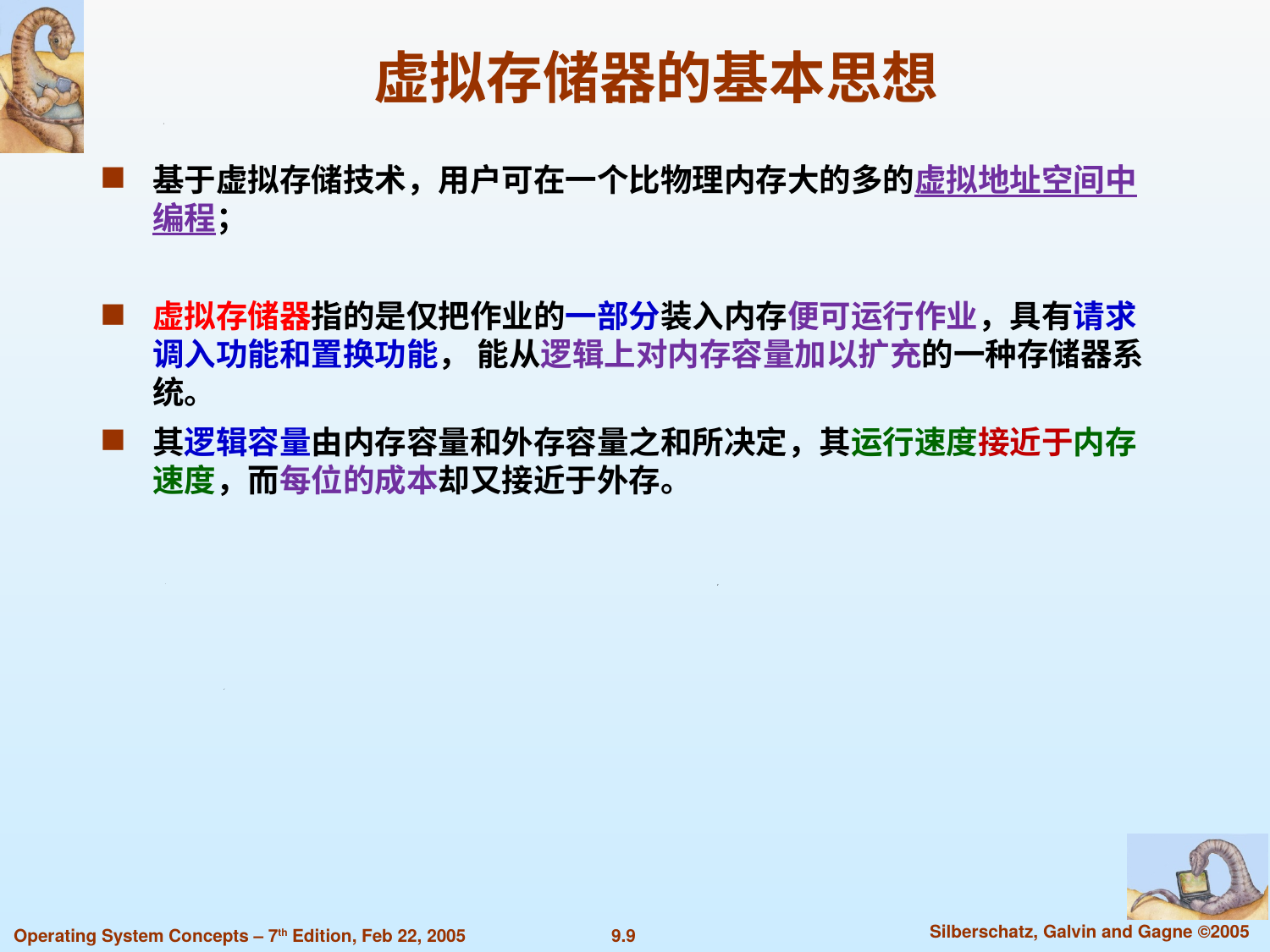

虚拟存储器的基本思想
基于虚拟存储技术，用户可在一个比物理内存大的多的虚拟地址空间中编程；

虚拟存储器指的是仅把作业的一部分装入内存便可运行作业，具有请求调入功能和置换功能， 能从逻辑上对内存容量加以扩充的一种存储器系统。
其逻辑容量由内存容量和外存容量之和所决定，其运行速度接近于内存速度，而每位的成本却又接近于外存。